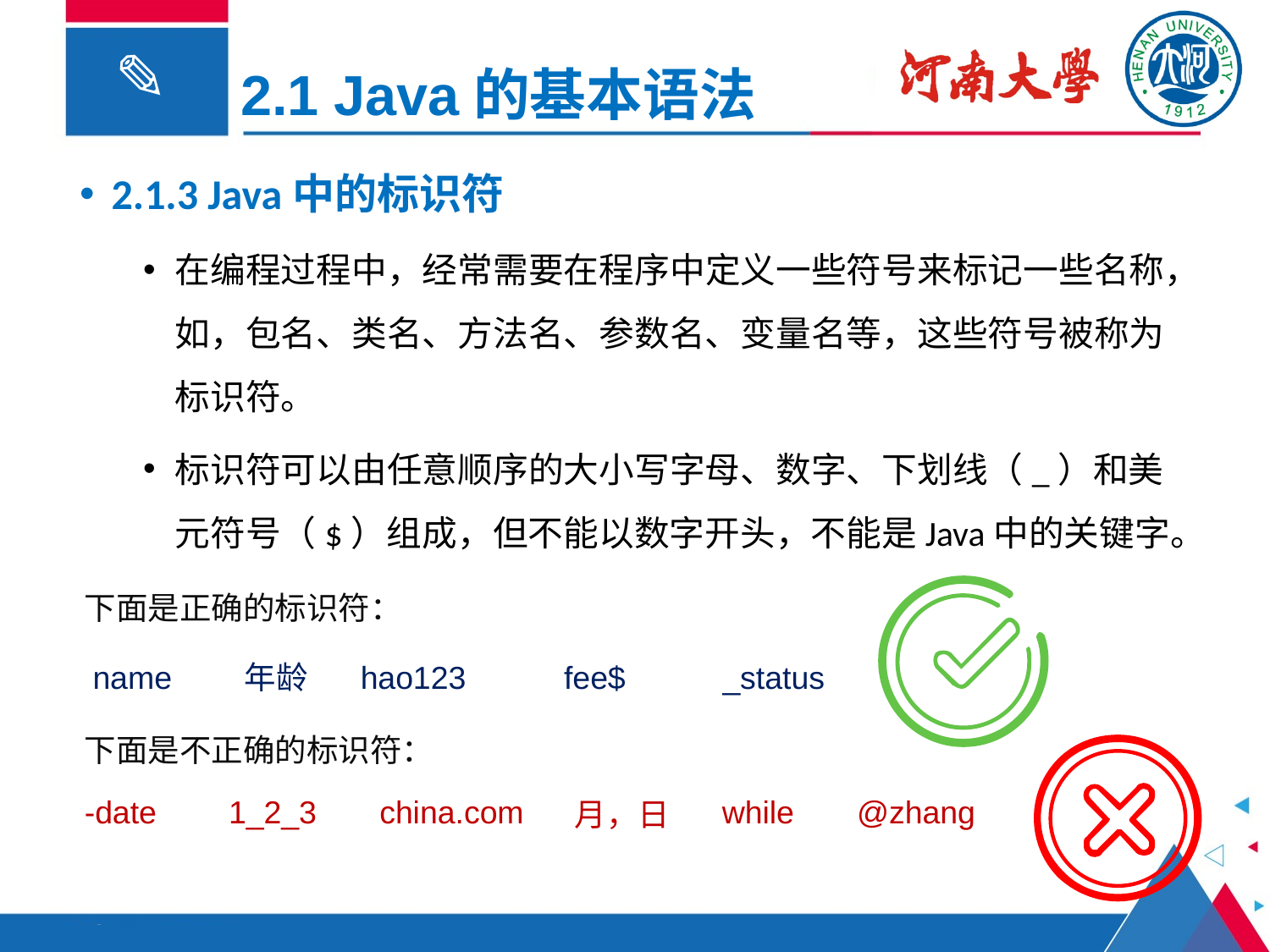

2.1 Java的基本语法
2.1.3 Java中的标识符
在编程过程中，经常需要在程序中定义一些符号来标记一些名称，如，包名、类名、方法名、参数名、变量名等，这些符号被称为标识符。
标识符可以由任意顺序的大小写字母、数字、下划线（_）和美元符号（$）组成，但不能以数字开头，不能是Java中的关键字。

name
年龄
hao123
_status
fee$
下面是正确的标识符：
下面是不正确的标识符：

-date
1_2_3
china.com
while
@zhang
月，日